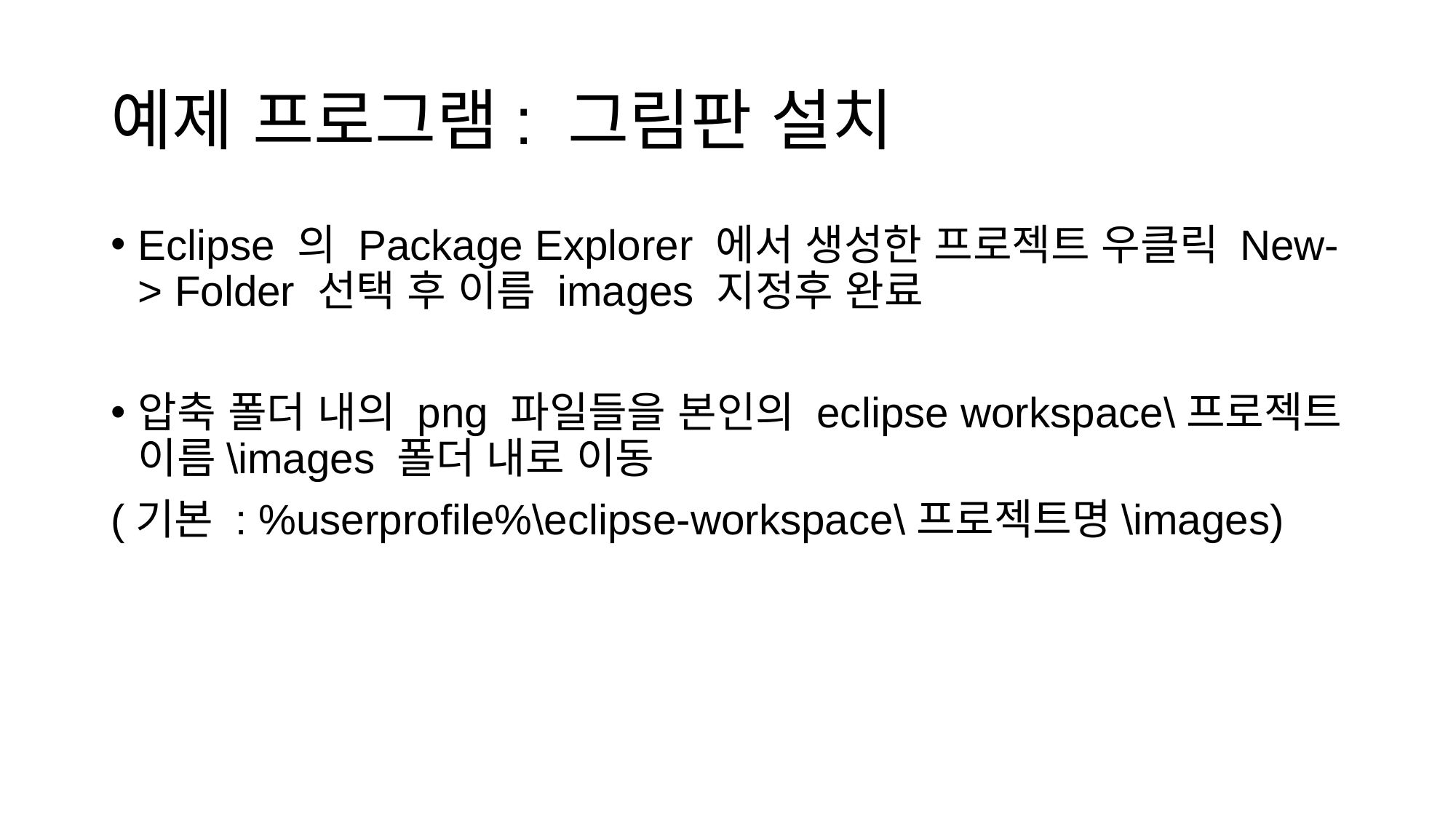

# 예제 프로그램: 그림판 설치
Eclipse 의 Package Explorer 에서 생성한 프로젝트 우클릭 New-> Folder 선택 후 이름 images 지정후 완료

압축 폴더 내의 png 파일들을 본인의 eclipse workspace\프로젝트 이름\images 폴더 내로 이동
(기본 : %userprofile%\eclipse-workspace\프로젝트명\images)